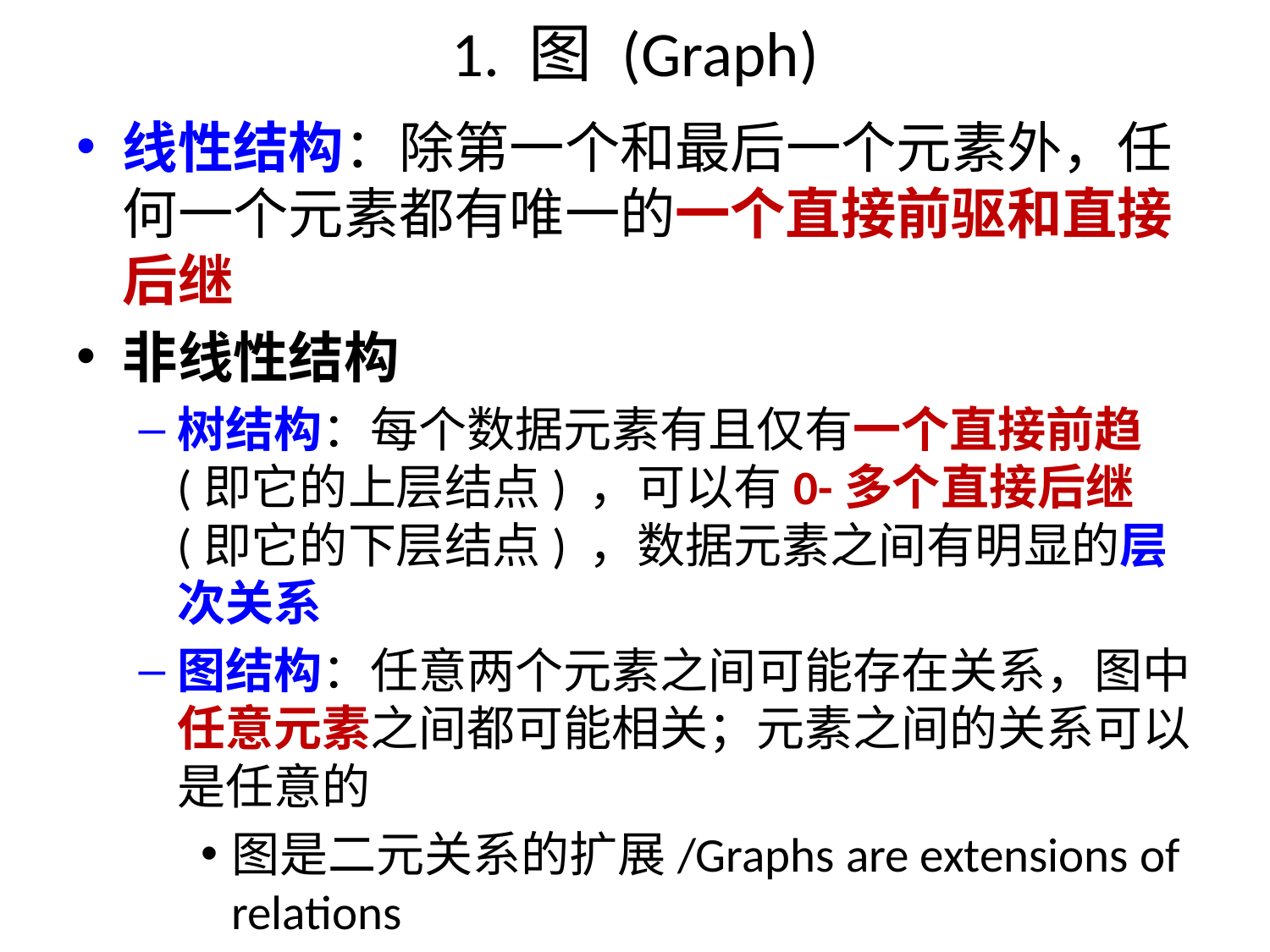

# 1. 图 (Graph)
线性结构：除第一个和最后一个元素外，任何一个元素都有唯一的一个直接前驱和直接后继
非线性结构
树结构：每个数据元素有且仅有一个直接前趋(即它的上层结点) ，可以有0-多个直接后继(即它的下层结点) ，数据元素之间有明显的层次关系
图结构：任意两个元素之间可能存在关系，图中任意元素之间都可能相关；元素之间的关系可以是任意的
图是二元关系的扩展/Graphs are extensions of relations